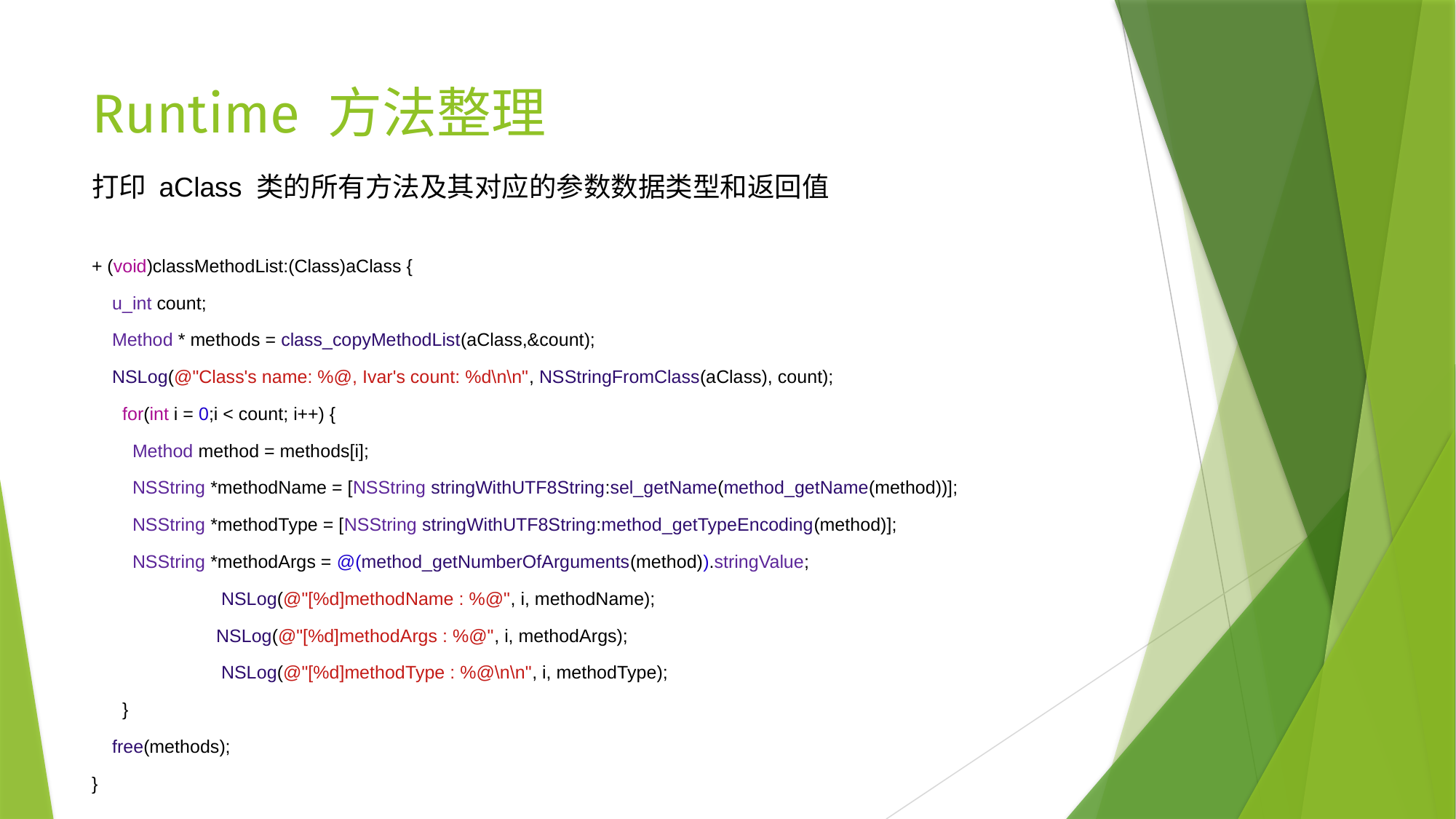

# Runtime 方法整理
打印 aClass 类的所有方法及其对应的参数数据类型和返回值

+ (void)classMethodList:(Class)aClass {
    u_int count;
    Method * methods = class_copyMethodList(aClass,&count);
    NSLog(@"Class's name: %@, Ivar's count: %d\n\n", NSStringFromClass(aClass), count);
      for(int i = 0;i < count; i++) {
        Method method = methods[i];
        NSString *methodName = [NSString stringWithUTF8String:sel_getName(method_getName(method))];
        NSString *methodType = [NSString stringWithUTF8String:method_getTypeEncoding(method)];
        NSString *methodArgs = @(method_getNumberOfArguments(method)).stringValue;
      	    NSLog(@"[%d]methodName : %@", i, methodName);
        	   NSLog(@"[%d]methodArgs : %@", i, methodArgs);
       	    NSLog(@"[%d]methodType : %@\n\n", i, methodType);
      }
    free(methods);
}